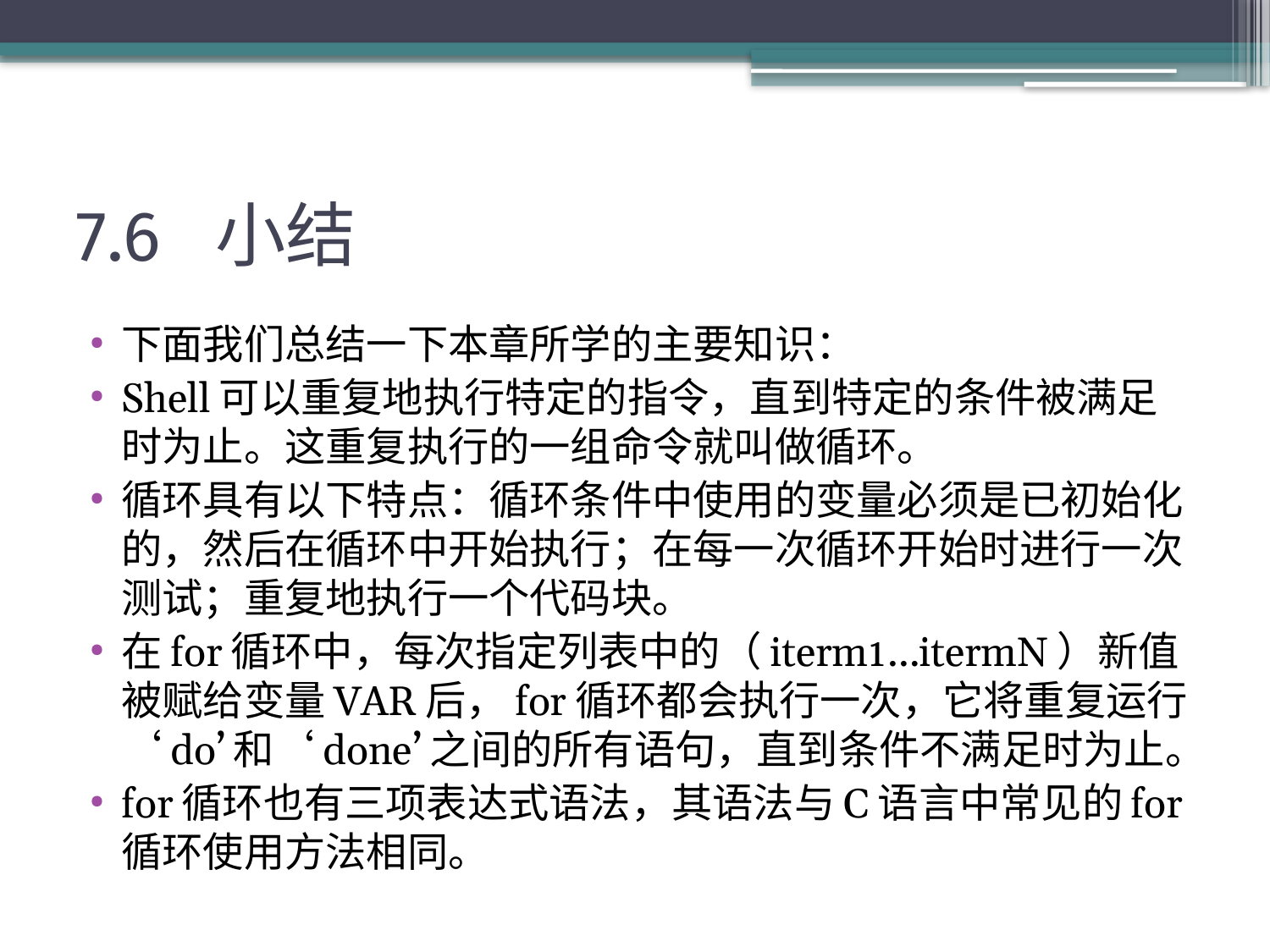

# 7.6  小结
下面我们总结一下本章所学的主要知识：
Shell可以重复地执行特定的指令，直到特定的条件被满足时为止。这重复执行的一组命令就叫做循环。
循环具有以下特点：循环条件中使用的变量必须是已初始化的，然后在循环中开始执行；在每一次循环开始时进行一次测试；重复地执行一个代码块。
在for循环中，每次指定列表中的（iterm1…itermN）新值被赋给变量VAR后，for循环都会执行一次，它将重复运行‘do’和‘done’之间的所有语句，直到条件不满足时为止。
for循环也有三项表达式语法，其语法与C语言中常见的for循环使用方法相同。